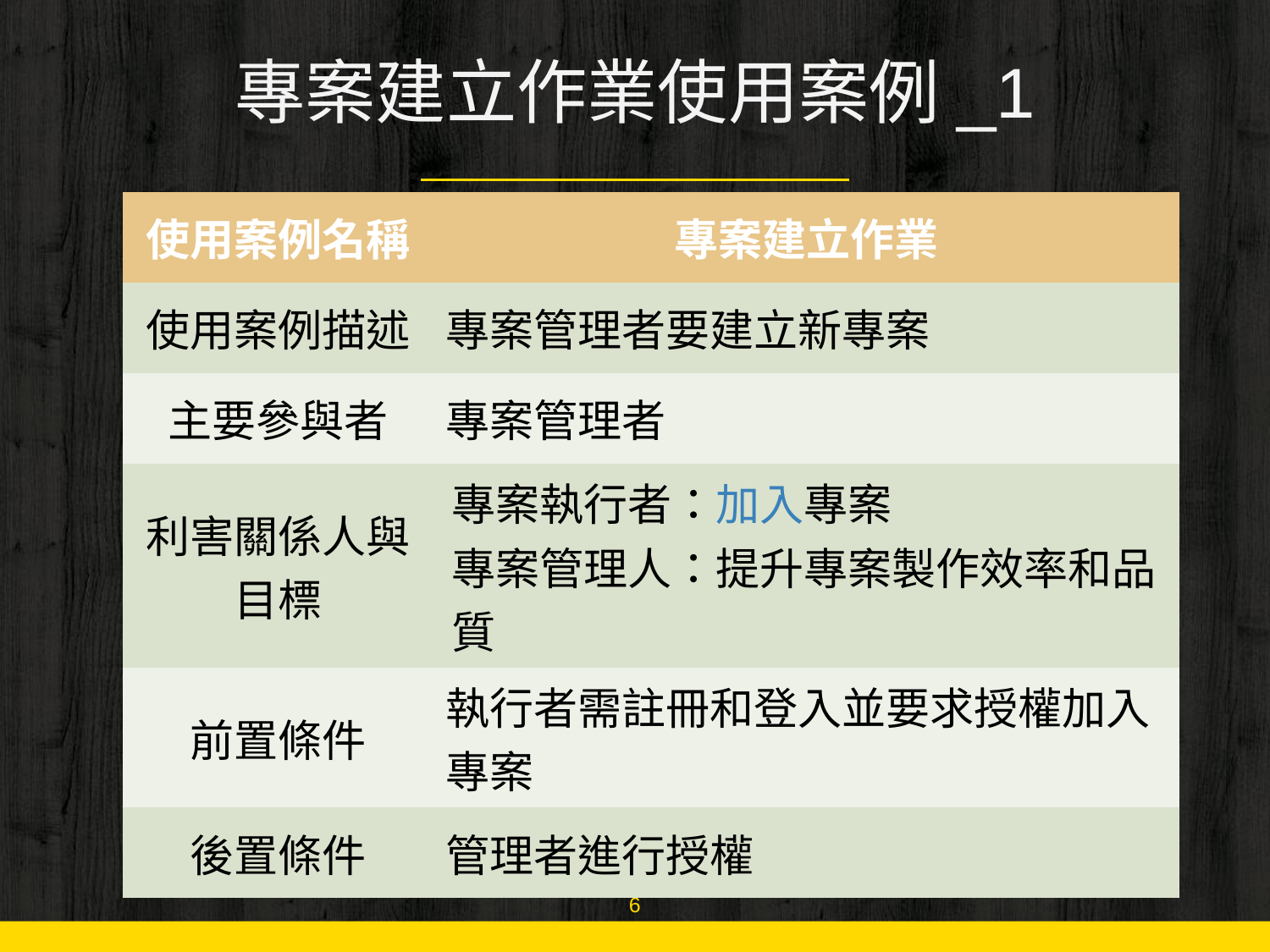

# 專案建立作業使用案例_1
| 使用案例名稱 | 專案建立作業 |
| --- | --- |
| 使用案例描述 | 專案管理者要建立新專案 |
| 主要參與者 | 專案管理者 |
| 利害關係人與目標 | 專案執行者：加入專案 專案管理人：提升專案製作效率和品質 |
| 前置條件 | 執行者需註冊和登入並要求授權加入專案 |
| 後置條件 | 管理者進行授權 |
6